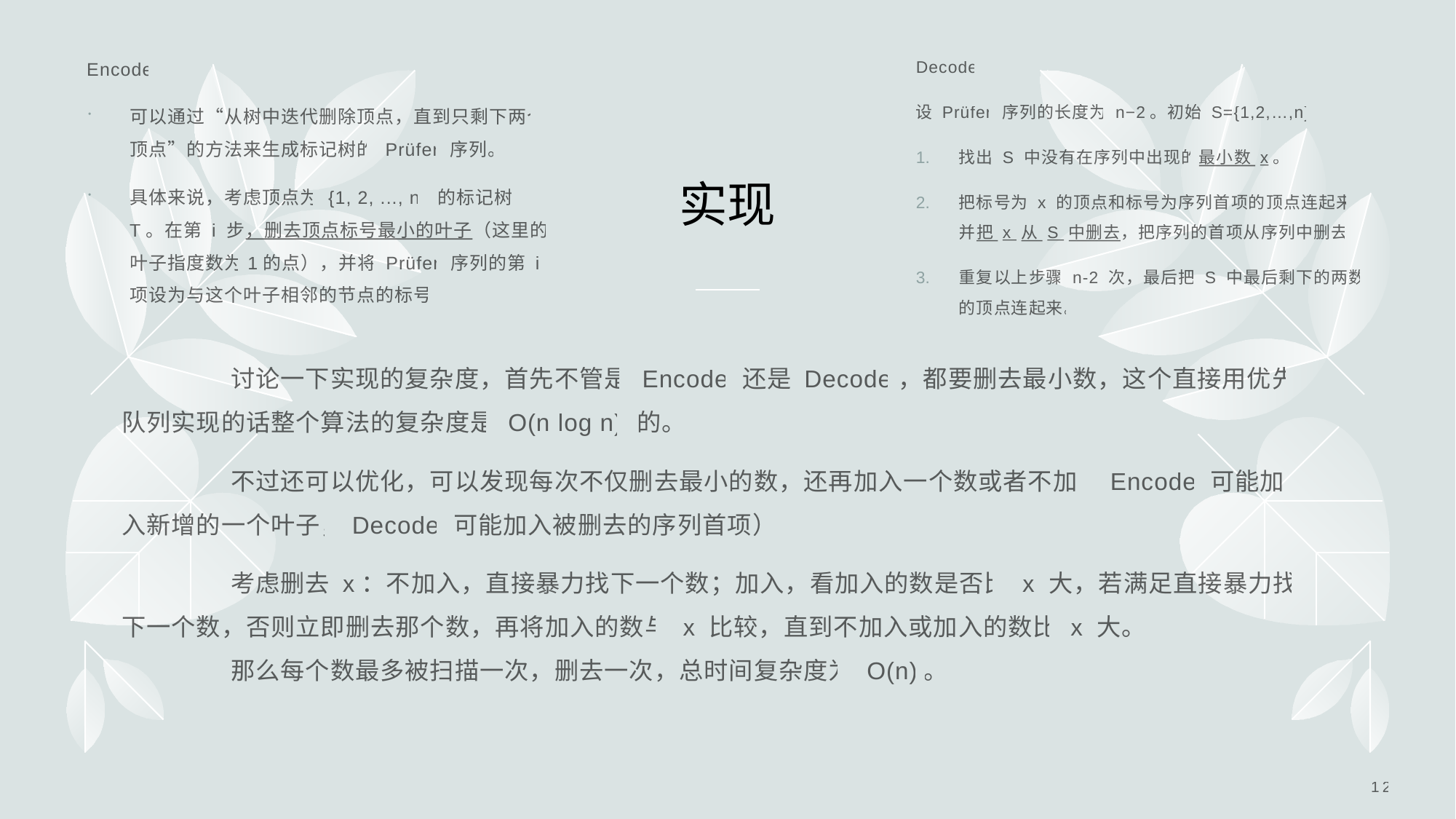

Encode
可以通过“从树中迭代删除顶点，直到只剩下两个顶点”的方法来生成标记树的 Prüfer 序列。
具体来说，考虑顶点为 {1, 2, ..., n} 的标记树 T。在第 i 步，删去顶点标号最小的叶子（这里的叶子指度数为1的点），并将 Prüfer 序列的第 i 项设为与这个叶子相邻的节点的标号。
Decode
设 Prüfer 序列的长度为 n−2。初始 S={1,2,…,n}.
找出 S 中没有在序列中出现的最小数 x。
把标号为 x 的顶点和标号为序列首项的顶点连起来，并把 x 从 S 中删去，把序列的首项从序列中删去。
重复以上步骤 n-2 次，最后把 S 中最后剩下的两数的顶点连起来。
# 实现
	讨论一下实现的复杂度，首先不管是 Encode 还是 Decode，都要删去最小数，这个直接用优先队列实现的话整个算法的复杂度是 O(n log n) 的。
	不过还可以优化，可以发现每次不仅删去最小的数，还再加入一个数或者不加（Encode 可能加入新增的一个叶子，Decode 可能加入被删去的序列首项）。
	考虑删去 x：不加入，直接暴力找下一个数；加入，看加入的数是否比 x 大，若满足直接暴力找下一个数，否则立即删去那个数，再将加入的数与 x 比较，直到不加入或加入的数比 x 大。
	那么每个数最多被扫描一次，删去一次，总时间复杂度为 O(n)。
12